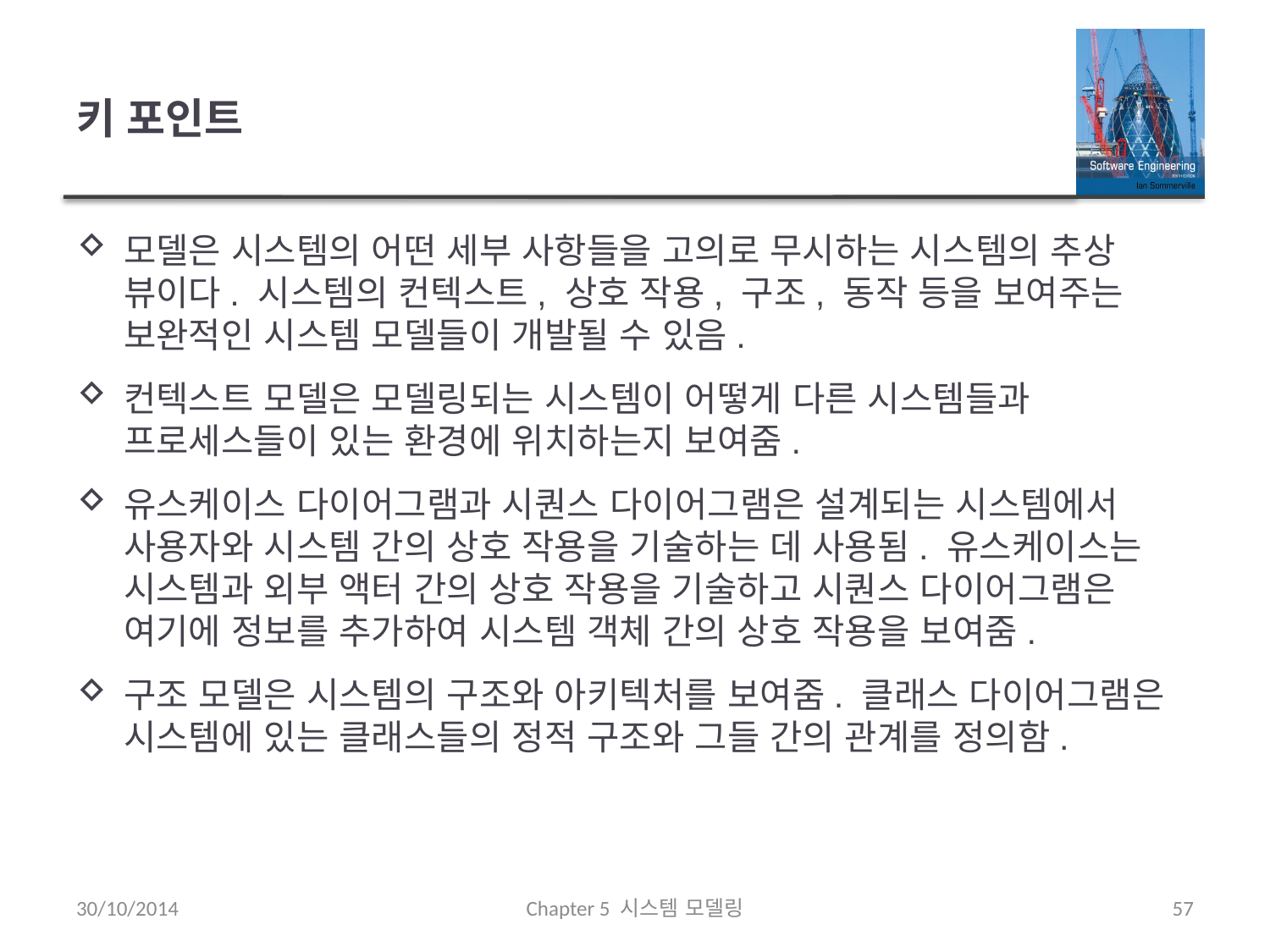

# 키 포인트
모델은 시스템의 어떤 세부 사항들을 고의로 무시하는 시스템의 추상 뷰이다. 시스템의 컨텍스트, 상호 작용, 구조, 동작 등을 보여주는 보완적인 시스템 모델들이 개발될 수 있음.
컨텍스트 모델은 모델링되는 시스템이 어떻게 다른 시스템들과 프로세스들이 있는 환경에 위치하는지 보여줌.
유스케이스 다이어그램과 시퀀스 다이어그램은 설계되는 시스템에서 사용자와 시스템 간의 상호 작용을 기술하는 데 사용됨. 유스케이스는 시스템과 외부 액터 간의 상호 작용을 기술하고 시퀀스 다이어그램은 여기에 정보를 추가하여 시스템 객체 간의 상호 작용을 보여줌.
구조 모델은 시스템의 구조와 아키텍처를 보여줌. 클래스 다이어그램은 시스템에 있는 클래스들의 정적 구조와 그들 간의 관계를 정의함.

30/10/2014
Chapter 5 시스템 모델링
57